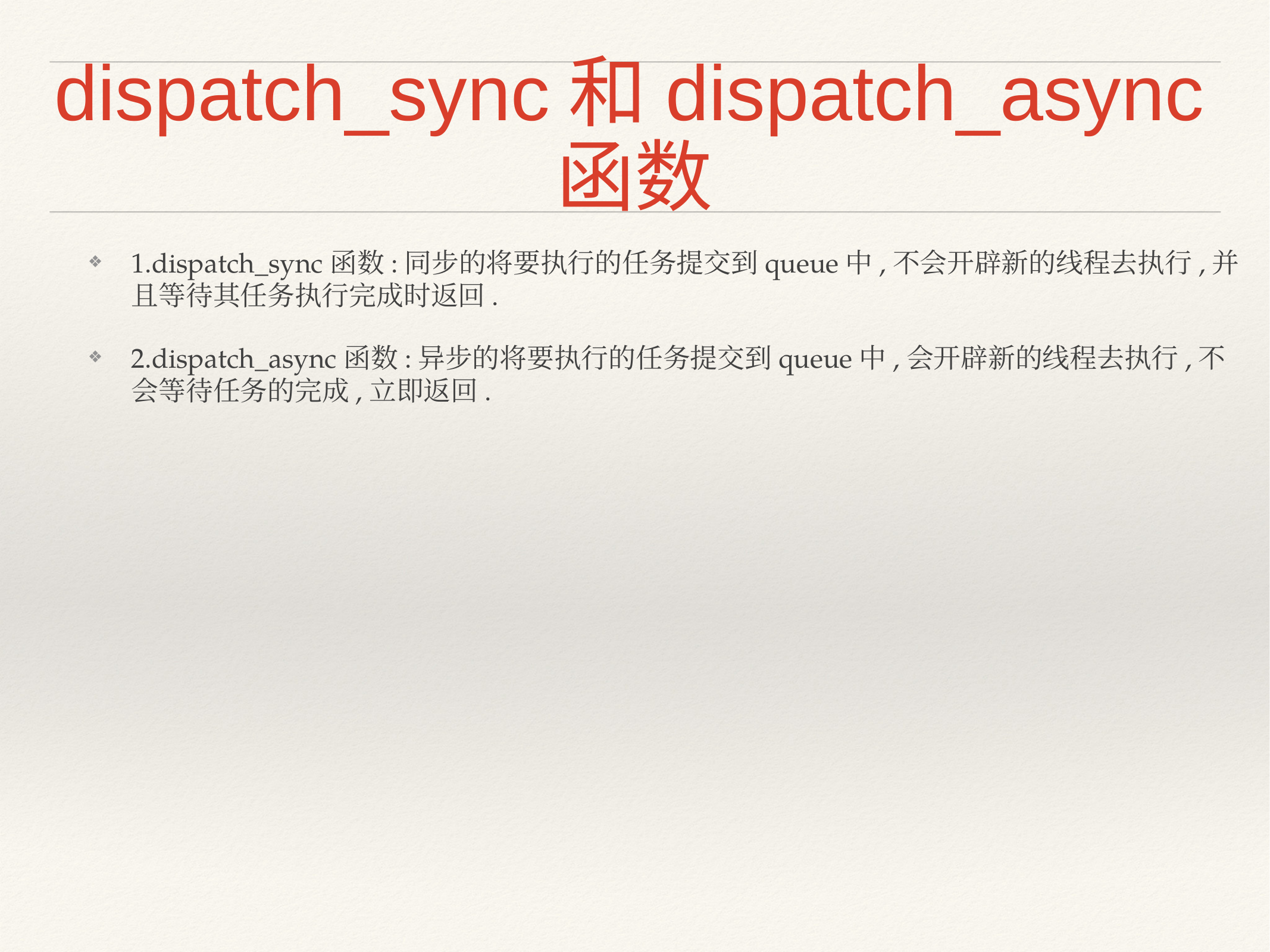

# dispatch_sync和dispatch_async函数
1.dispatch_sync函数:同步的将要执行的任务提交到queue中,不会开辟新的线程去执行,并且等待其任务执行完成时返回.
2.dispatch_async函数:异步的将要执行的任务提交到queue中,会开辟新的线程去执行,不会等待任务的完成,立即返回.